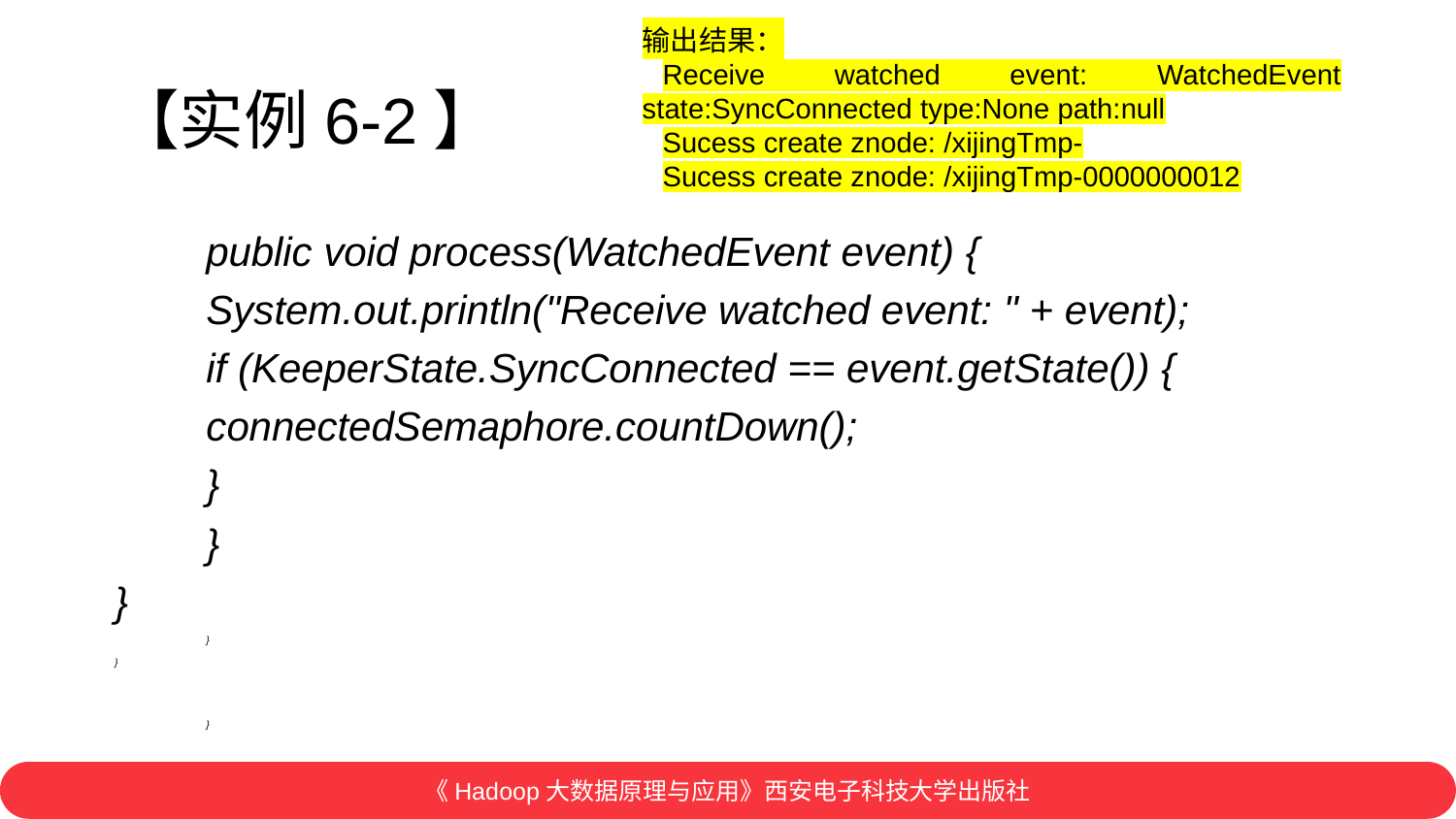

输出结果：
Receive watched event: WatchedEvent state:SyncConnected type:None path:null
Sucess create znode: /xijingTmp-
Sucess create znode: /xijingTmp-0000000012
# 【实例6-2】
	public void process(WatchedEvent event) {
		System.out.println("Receive watched event: " + event);
		if (KeeperState.SyncConnected == event.getState()) {
			connectedSemaphore.countDown();
		}
	}
}
	}
}

	}